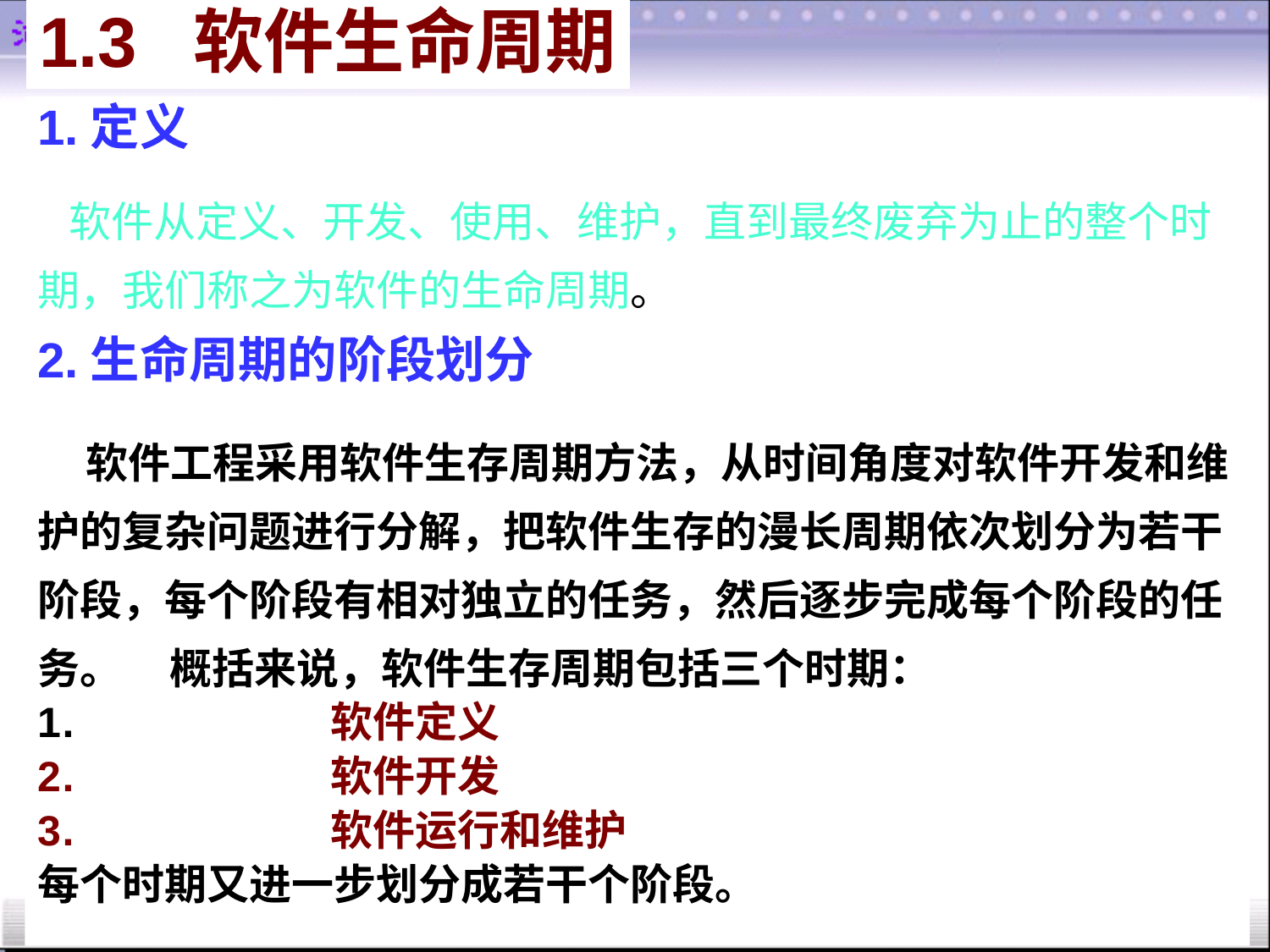

1.3  软件生命周期
1.定义
   软件从定义、开发、使用、维护，直到最终废弃为止的整个时期，我们称之为软件的生命周期。
2.生命周期的阶段划分
    软件工程采用软件生存周期方法，从时间角度对软件开发和维护的复杂问题进行分解，把软件生存的漫长周期依次划分为若干阶段，每个阶段有相对独立的任务，然后逐步完成每个阶段的任务。     概括来说，软件生存周期包括三个时期：
                       软件定义
                       软件开发
                       软件运行和维护
每个时期又进一步划分成若干个阶段。